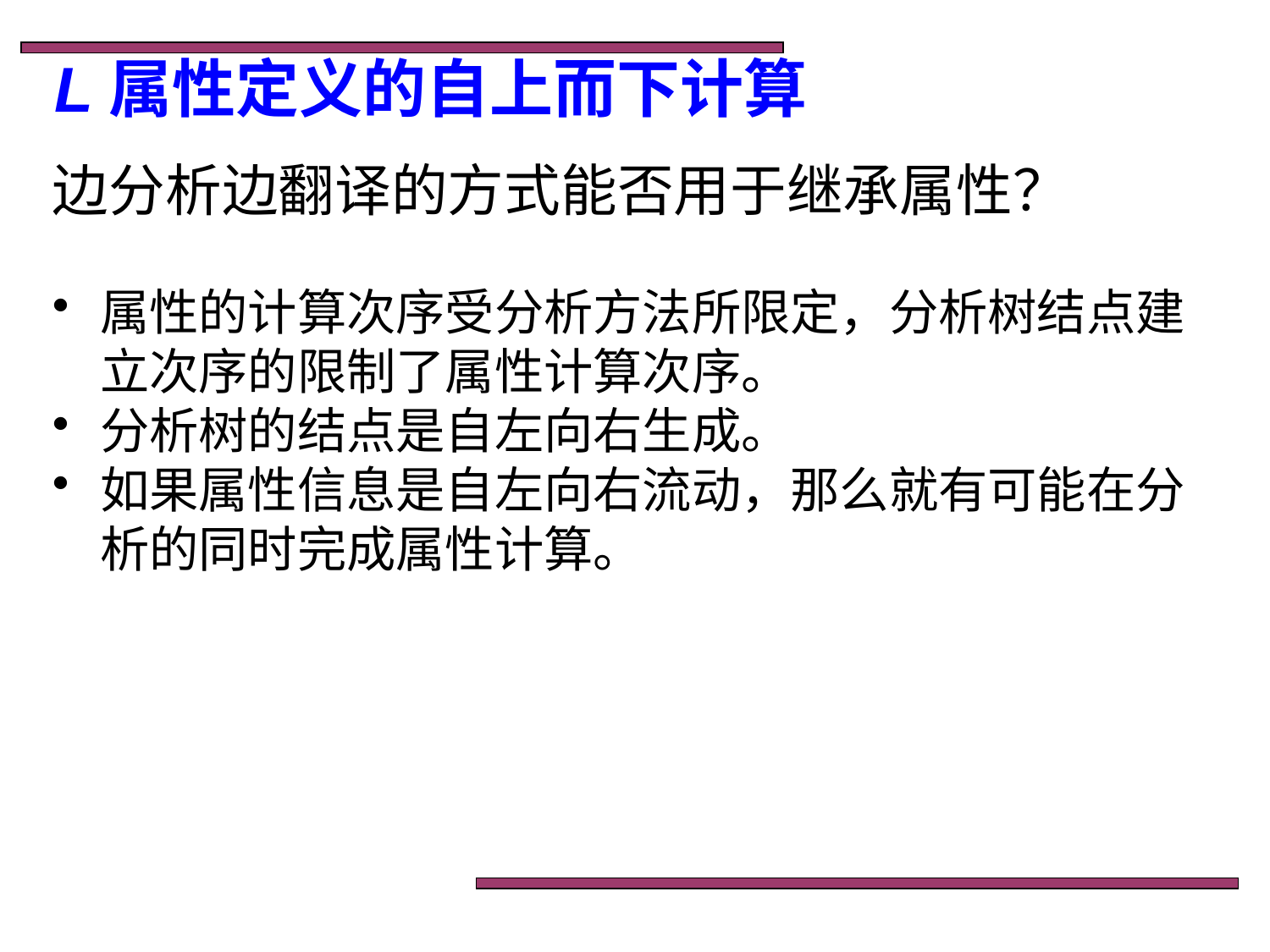

# L属性定义的自上而下计算
边分析边翻译的方式能否用于继承属性？

属性的计算次序受分析方法所限定，分析树结点建立次序的限制了属性计算次序。
分析树的结点是自左向右生成。
如果属性信息是自左向右流动，那么就有可能在分析的同时完成属性计算。